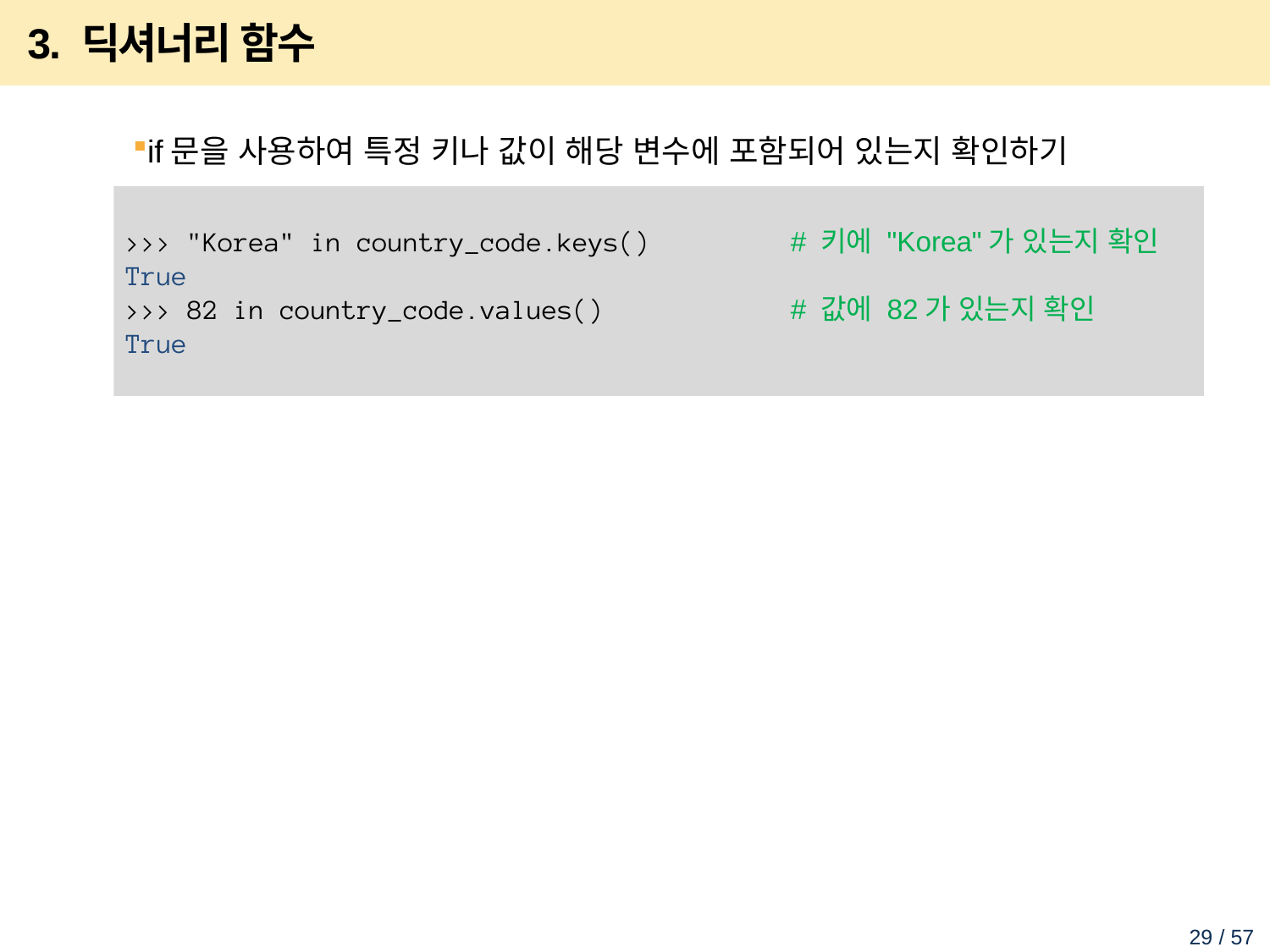

# 3. 딕셔너리 함수
if문을 사용하여 특정 키나 값이 해당 변수에 포함되어 있는지 확인하기
>>> "Korea" in country_code.keys()         # 키에 "Korea"가 있는지 확인
True
>>> 82 in country_code.values()            # 값에 82가 있는지 확인
True